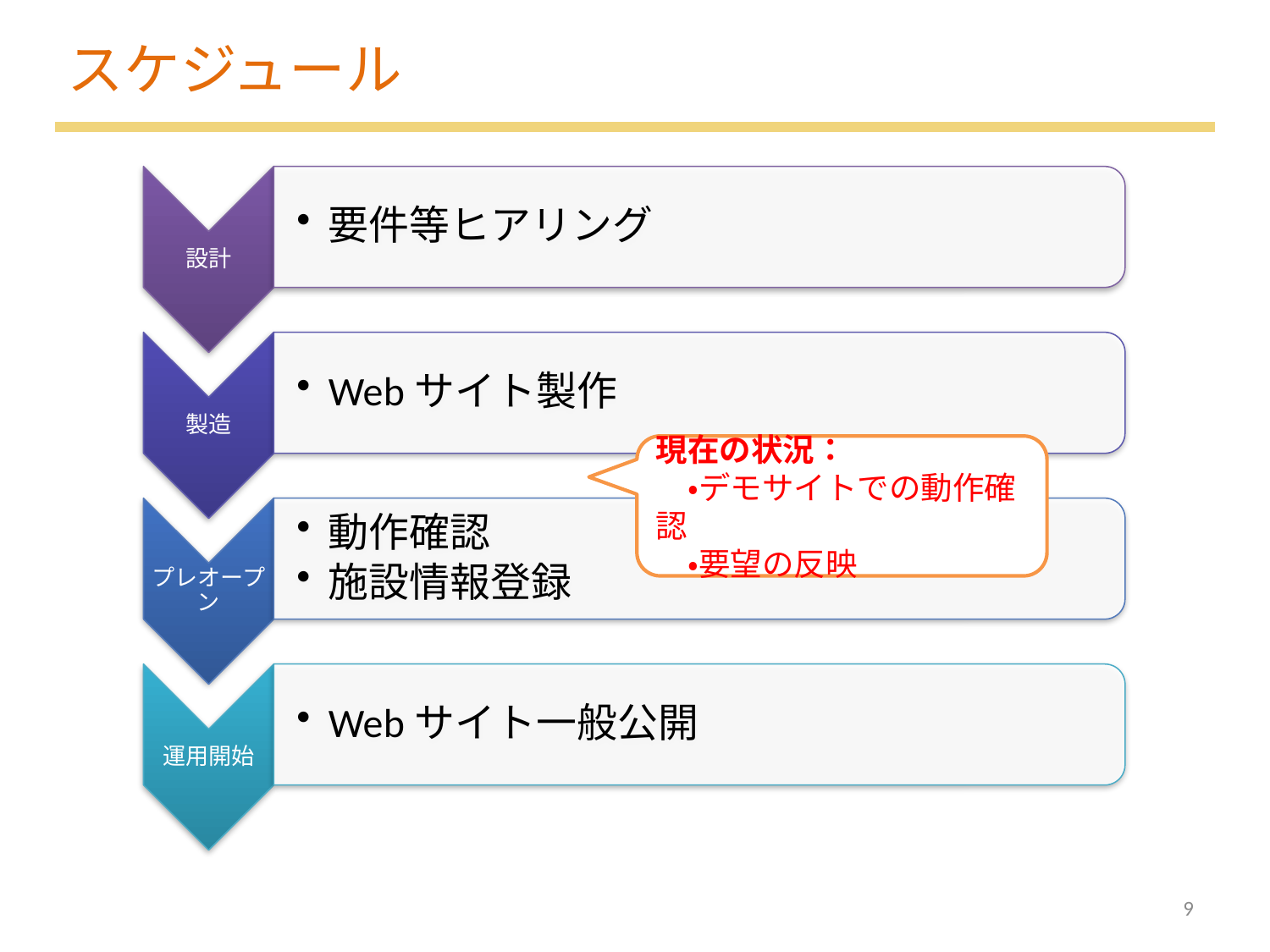

スケジュール
設計
要件等ヒアリング
製造
Webサイト製作
プレオープン
動作確認
施設情報登録
運用開始
Webサイト一般公開
現在の状況：
　・デモサイトでの動作確認
　・要望の反映
9